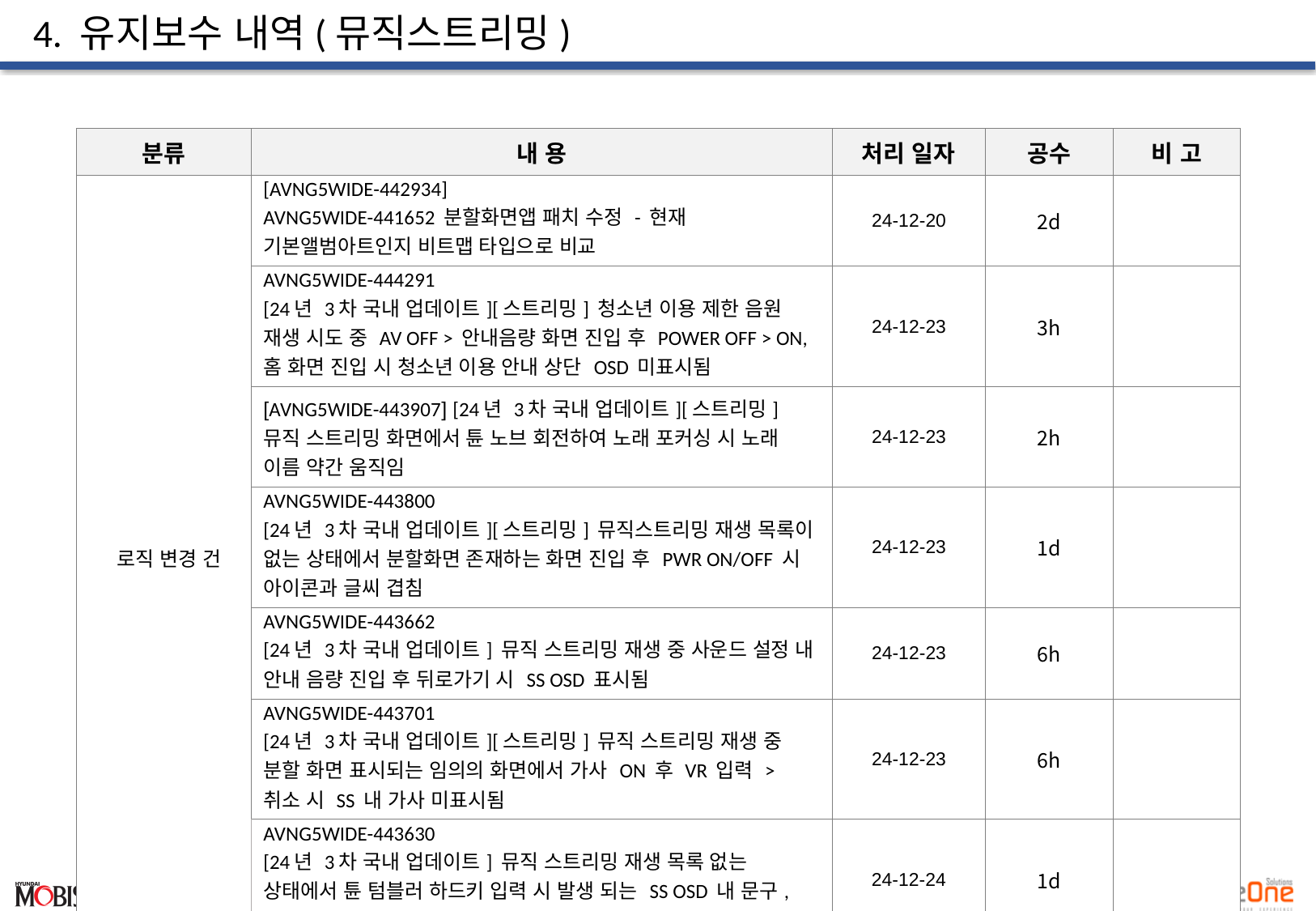

# 4. 유지보수 내역(뮤직스트리밍)
| 분류 | 내 용 | 처리 일자 | 공수 | 비 고 |
| --- | --- | --- | --- | --- |
| 로직 변경 건 | [AVNG5WIDE-442934] AVNG5WIDE-441652 분할화면앱 패치 수정 - 현재 기본앨범아트인지 비트맵 타입으로 비교 | 24-12-20 | 2d |  |
|  | AVNG5WIDE-444291 [24년 3차 국내 업데이트][스트리밍] 청소년 이용 제한 음원 재생 시도 중 AV OFF > 안내음량 화면 진입 후 POWER OFF > ON, 홈 화면 진입 시 청소년 이용 안내 상단 OSD 미표시됨 | 24-12-23 | 3h |  |
|  | [AVNG5WIDE-443907] [24년 3차 국내 업데이트][스트리밍] 뮤직 스트리밍 화면에서 튠 노브 회전하여 노래 포커싱 시 노래 이름 약간 움직임 | 24-12-23 | 2h |  |
|  | AVNG5WIDE-443800 [24년 3차 국내 업데이트][스트리밍] 뮤직스트리밍 재생 목록이 없는 상태에서 분할화면 존재하는 화면 진입 후 PWR ON/OFF 시 아이콘과 글씨 겹침 | 24-12-23 | 1d |  |
|  | AVNG5WIDE-443662 [24년 3차 국내 업데이트] 뮤직 스트리밍 재생 중 사운드 설정 내 안내 음량 진입 후 뒤로가기 시 SS OSD 표시됨 | 24-12-23 | 6h |  |
|  | AVNG5WIDE-443701 [24년 3차 국내 업데이트][스트리밍] 뮤직 스트리밍 재생 중 분할 화면 표시되는 임의의 화면에서 가사 ON 후 VR 입력 > 취소 시 SS 내 가사 미표시됨 | 24-12-23 | 6h |  |
|  | AVNG5WIDE-443630 [24년 3차 국내 업데이트] 뮤직 스트리밍 재생 목록 없는 상태에서 튠 텀블러 하드키 입력 시 발생 되는 SS OSD 내 문구, 아이콘 겹쳐서 표시 됨 | 24-12-24 | 1d |  |
25년도 표준형 5세대 WIDE_WIDE NH AVN 뮤직스트리밍 유지보수